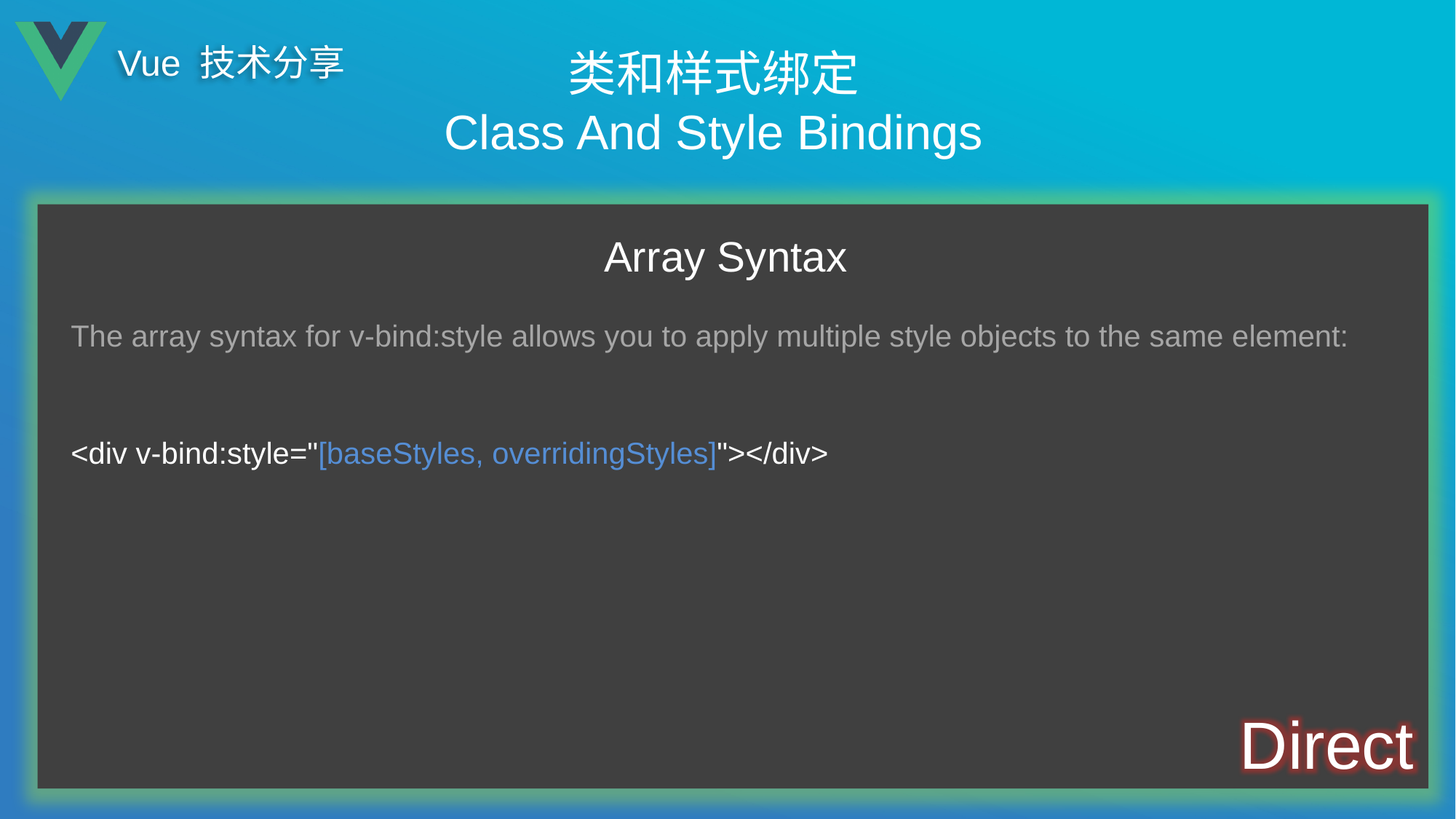

# 类和样式绑定 Class And Style Bindings

Array Syntax
The array syntax for v-bind:style allows you to apply multiple style objects to the same element:
<div v-bind:style="[baseStyles, overridingStyles]"></div>
Direct